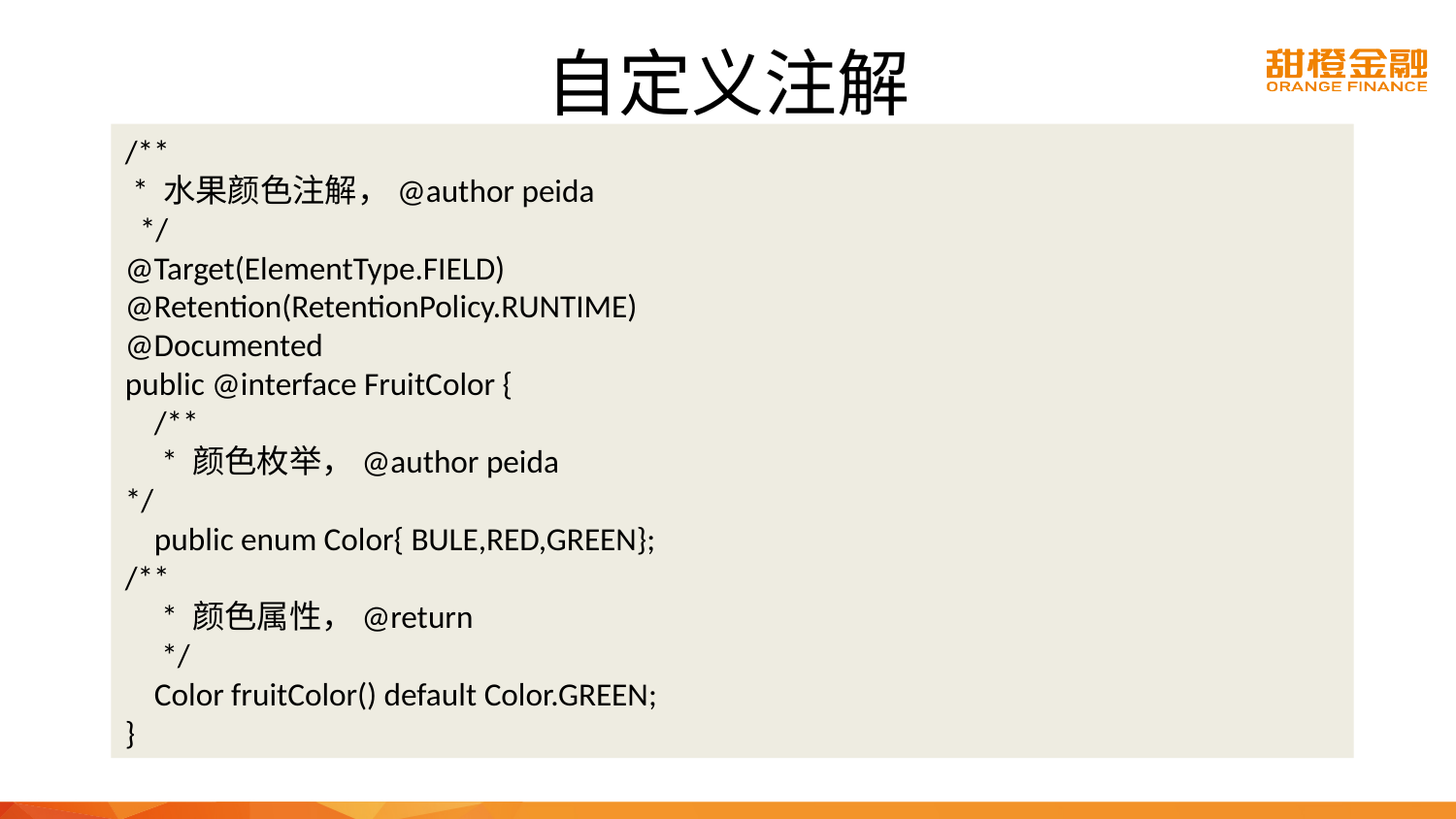

# 自定义注解
/**
 * 水果颜色注解，@author peida
  */
@Target(ElementType.FIELD)
@Retention(RetentionPolicy.RUNTIME)
@Documented
public @interface FruitColor {
    /**
     * 颜色枚举，@author peida
*/
    public enum Color{ BULE,RED,GREEN};
/**
     * 颜色属性，@return
     */
    Color fruitColor() default Color.GREEN;
}